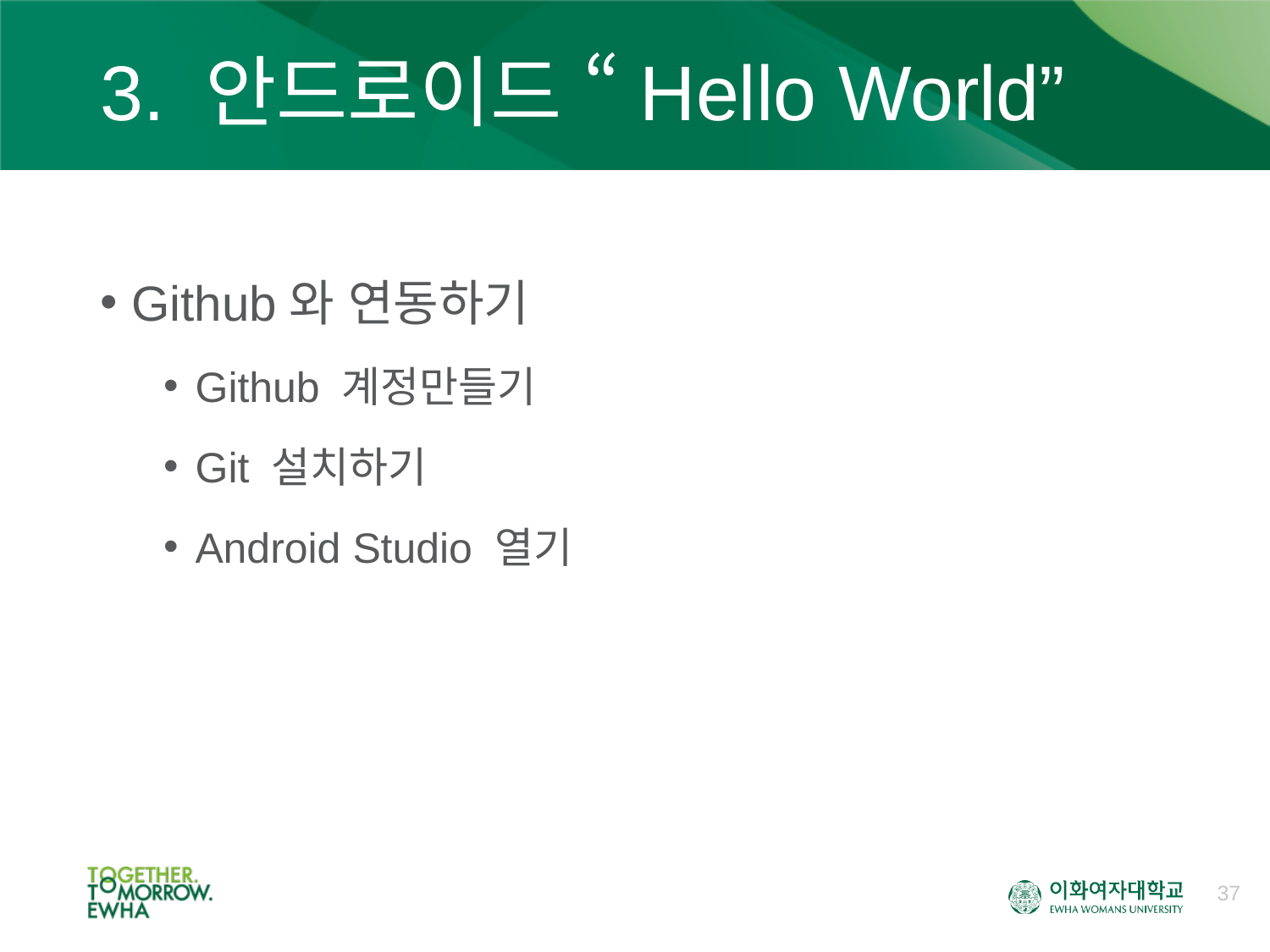

# 3. 안드로이드 “Hello World”
Github와 연동하기
Github 계정만들기
Git 설치하기
Android Studio 열기
37